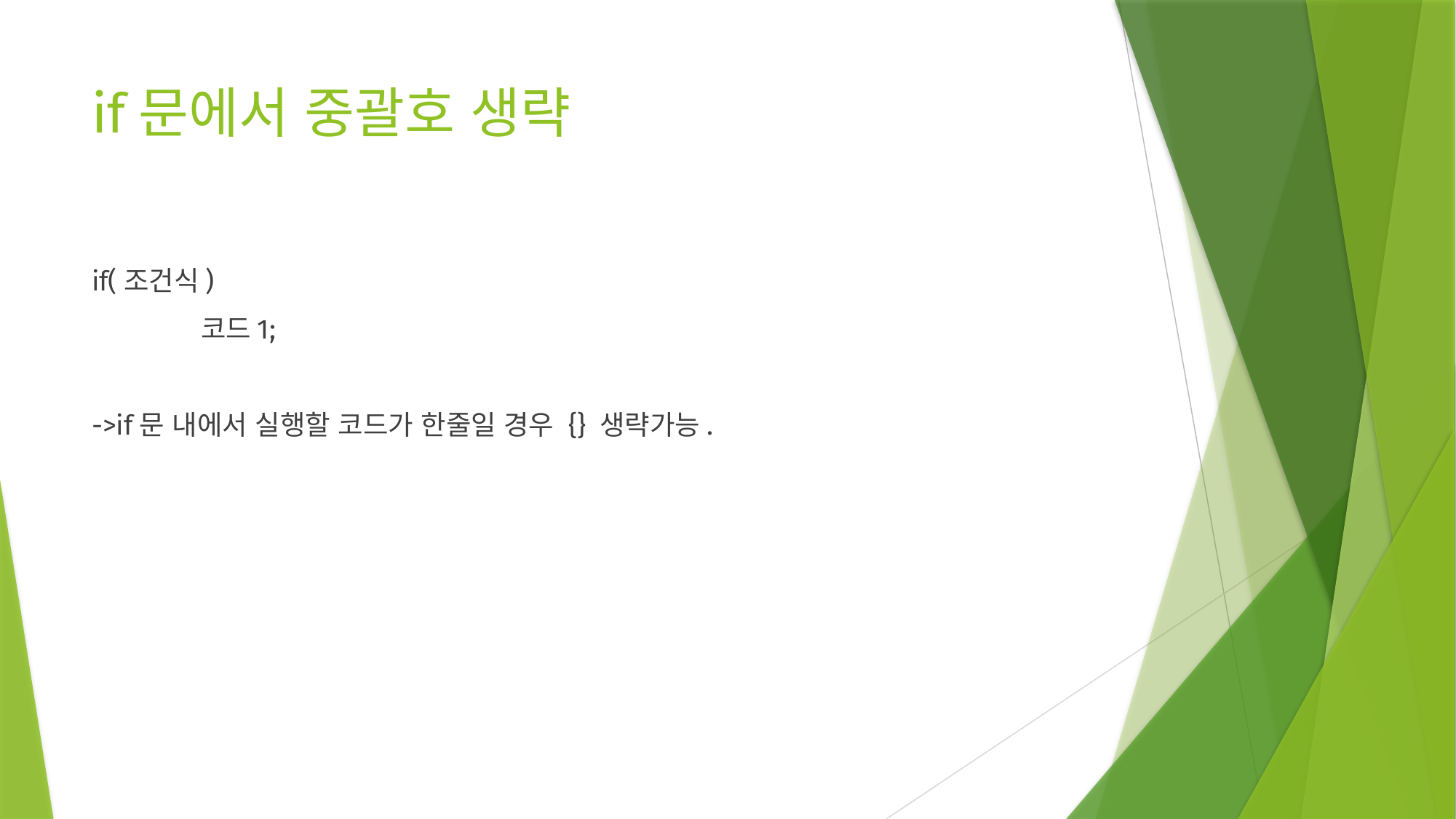

# if문에서 중괄호 생략
if(조건식)
	코드1;

->if문 내에서 실행할 코드가 한줄일 경우 {} 생략가능.